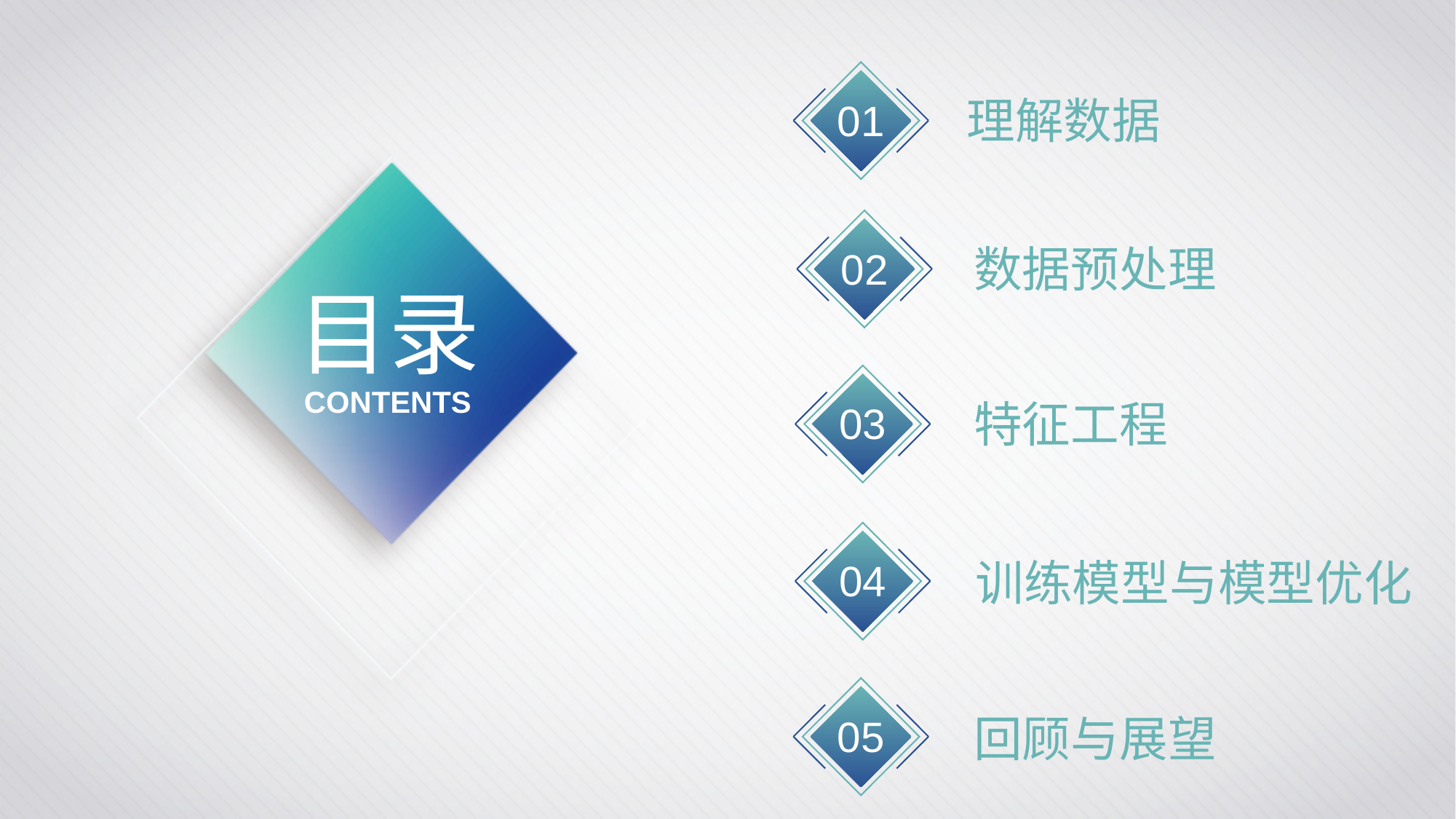

理解数据
01

数据预处理
02

目录
CONTENTS

特征工程
03

训练模型与模型优化
04

回顾与展望
05